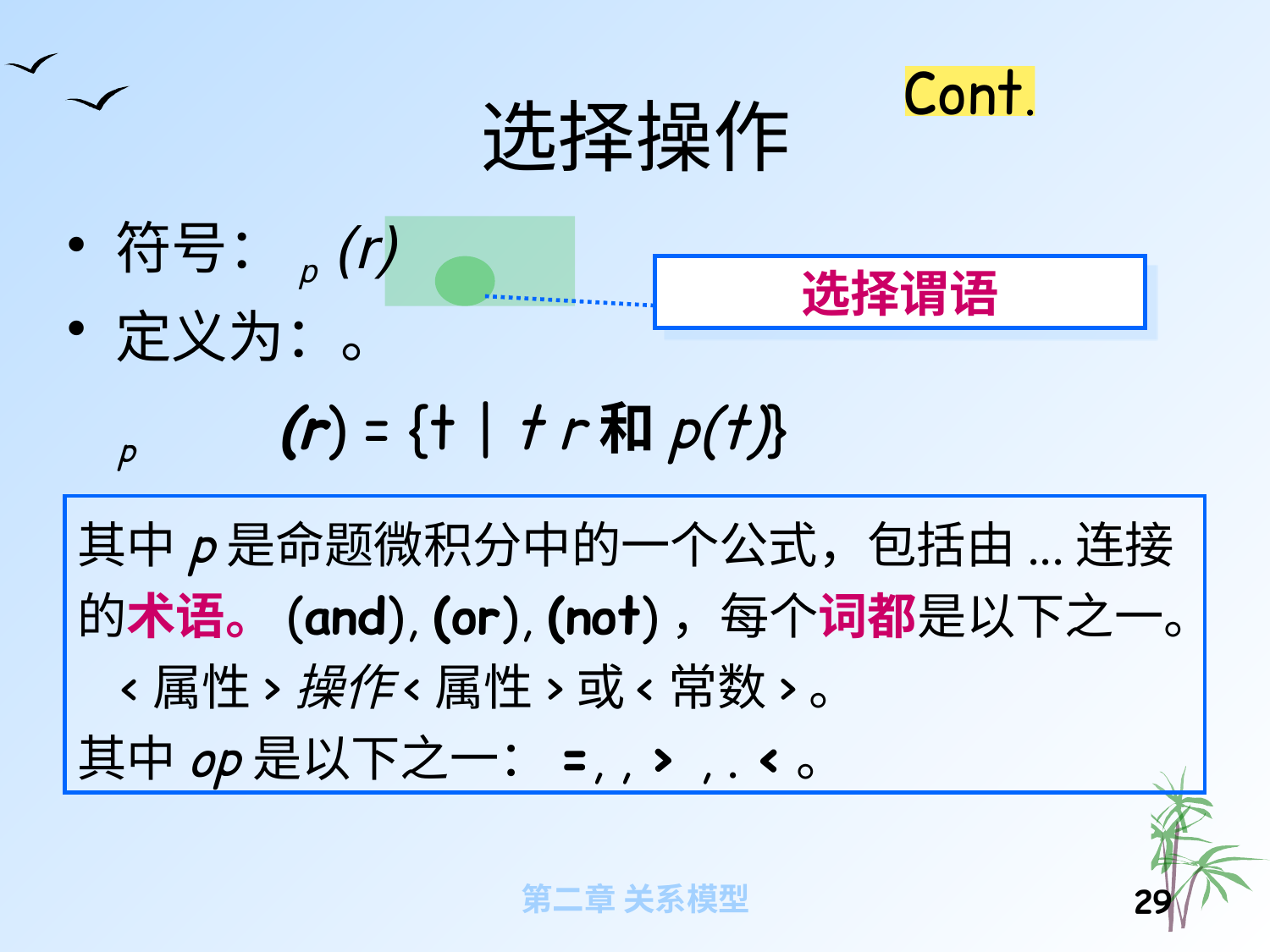

# 选择操作
Cont.
符号：p (r)
定义为：。

选择谓语

p	  (r) = {t | t r和p(t)}
其中p是命题微积分中的一个公式，包括由...连接的术语。(and), (or), (not)，每个词都是以下之一。
   <属性>操作<属性>或<常数>。
其中op是以下之一：=, , > , . <。
第二章 关系模型
29